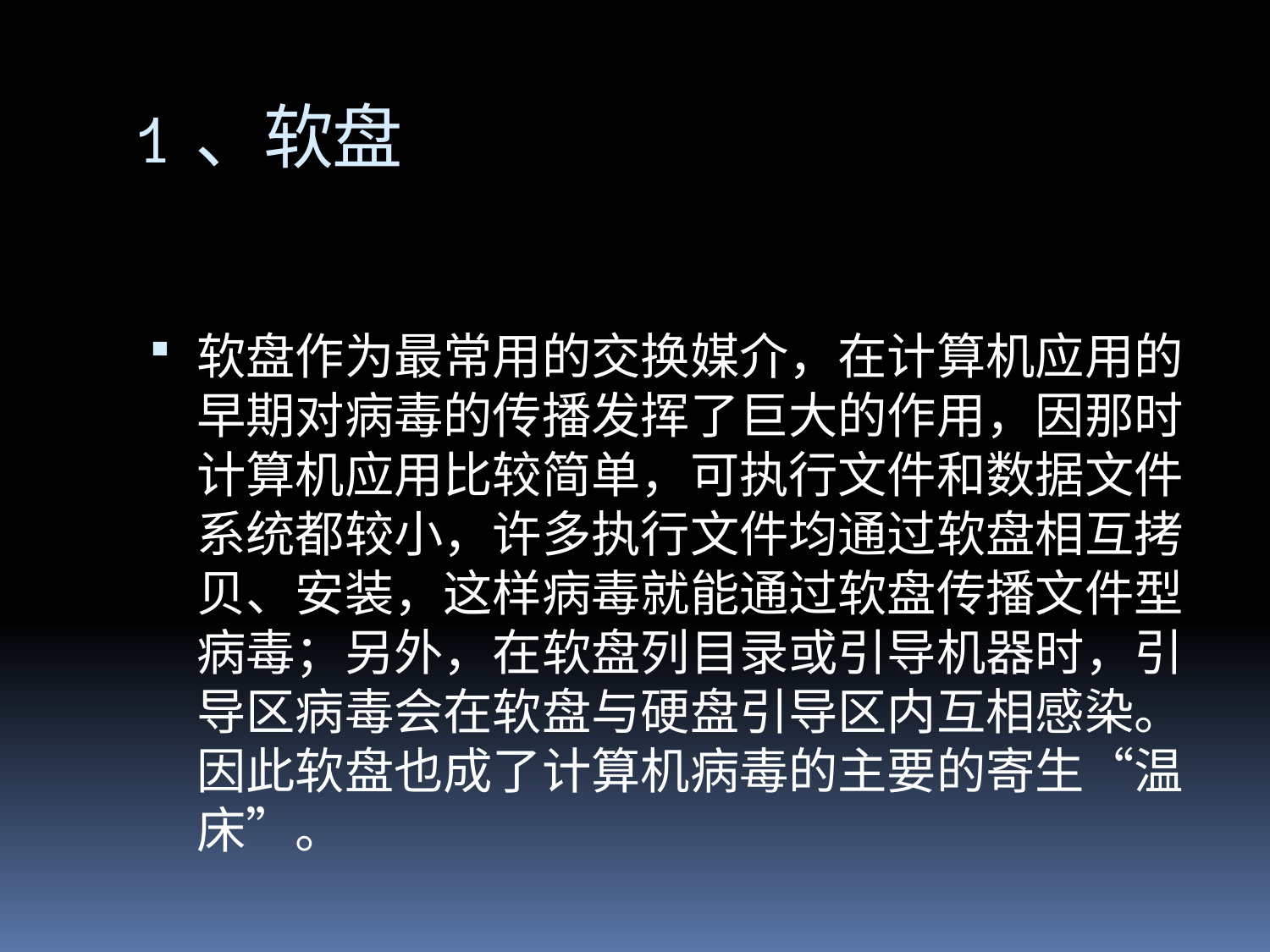

# 1、软盘

软盘作为最常用的交换媒介，在计算机应用的早期对病毒的传播发挥了巨大的作用，因那时计算机应用比较简单，可执行文件和数据文件系统都较小，许多执行文件均通过软盘相互拷贝、安装，这样病毒就能通过软盘传播文件型病毒；另外，在软盘列目录或引导机器时，引导区病毒会在软盘与硬盘引导区内互相感染。因此软盘也成了计算机病毒的主要的寄生“温床”。